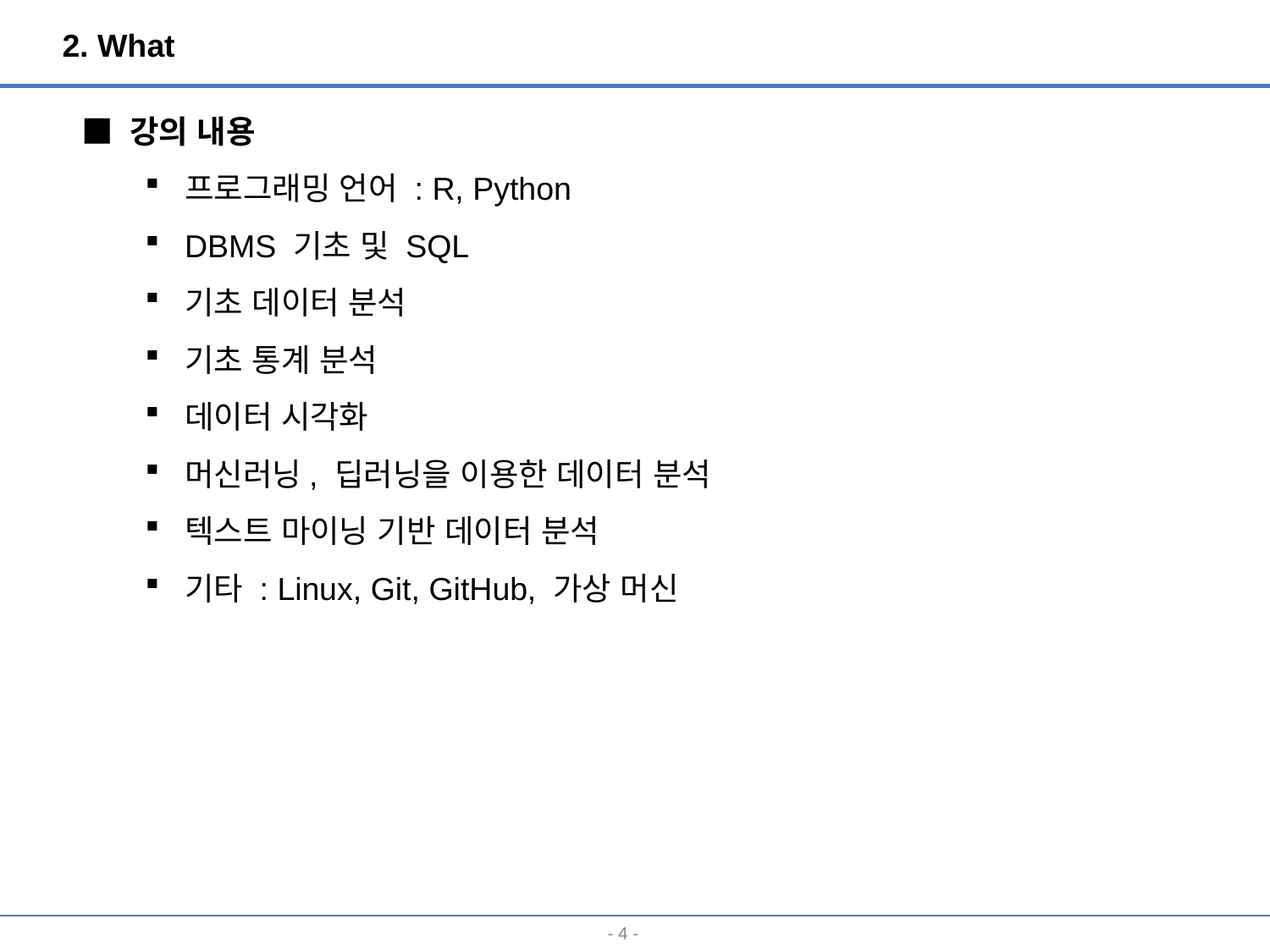

2. What
■ 강의 내용
프로그래밍 언어 : R, Python
DBMS 기초 및 SQL
기초 데이터 분석
기초 통계 분석
데이터 시각화
머신러닝, 딥러닝을 이용한 데이터 분석
텍스트 마이닝 기반 데이터 분석
기타 : Linux, Git, GitHub, 가상 머신
- 4 -